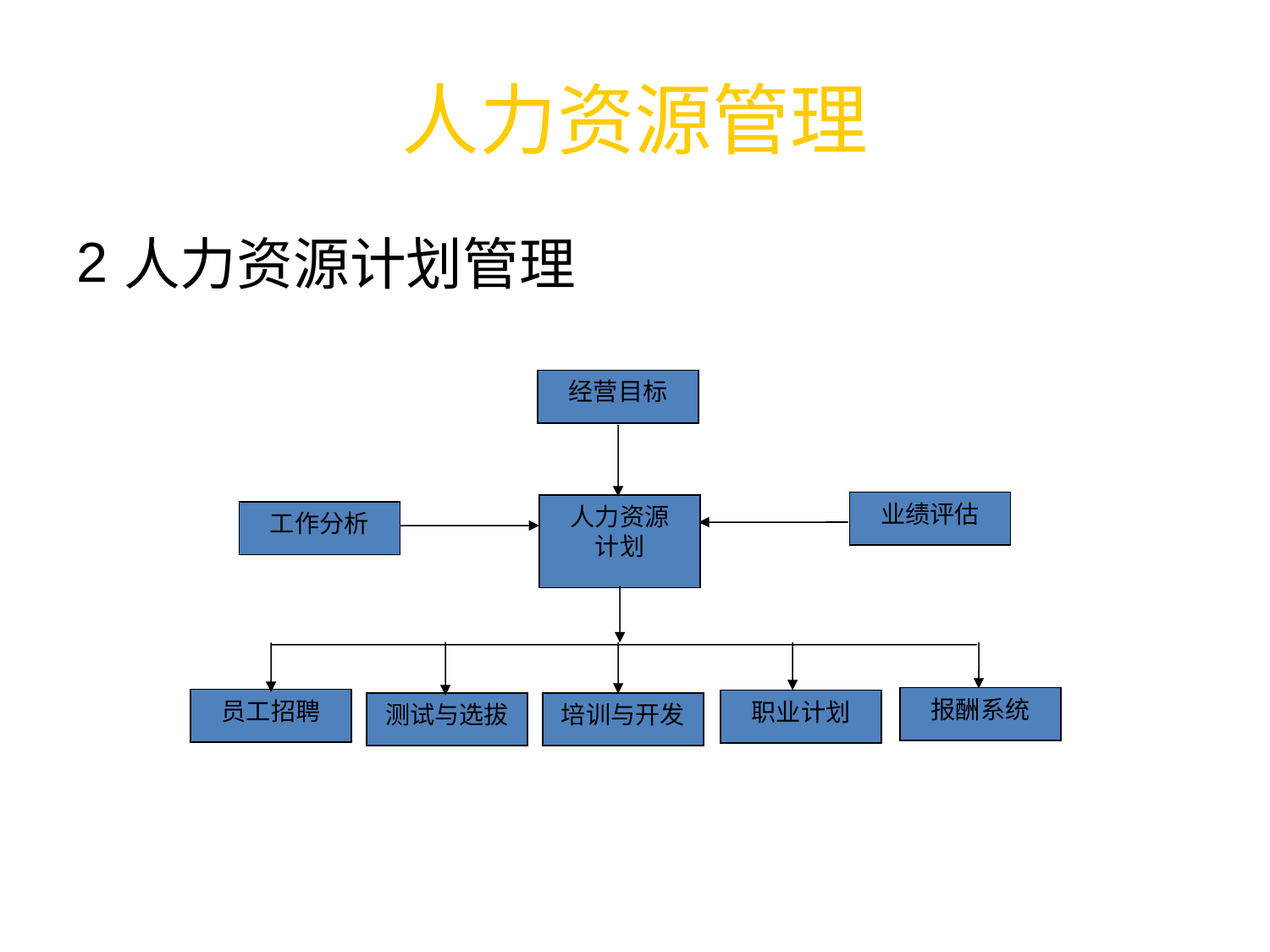

# 人力资源管理
人力资源计划管理
经营目标

业绩评估
人力资源
计划
工作分析

报酬系统
员工招聘
职业计划
测试与选拔
培训与开发